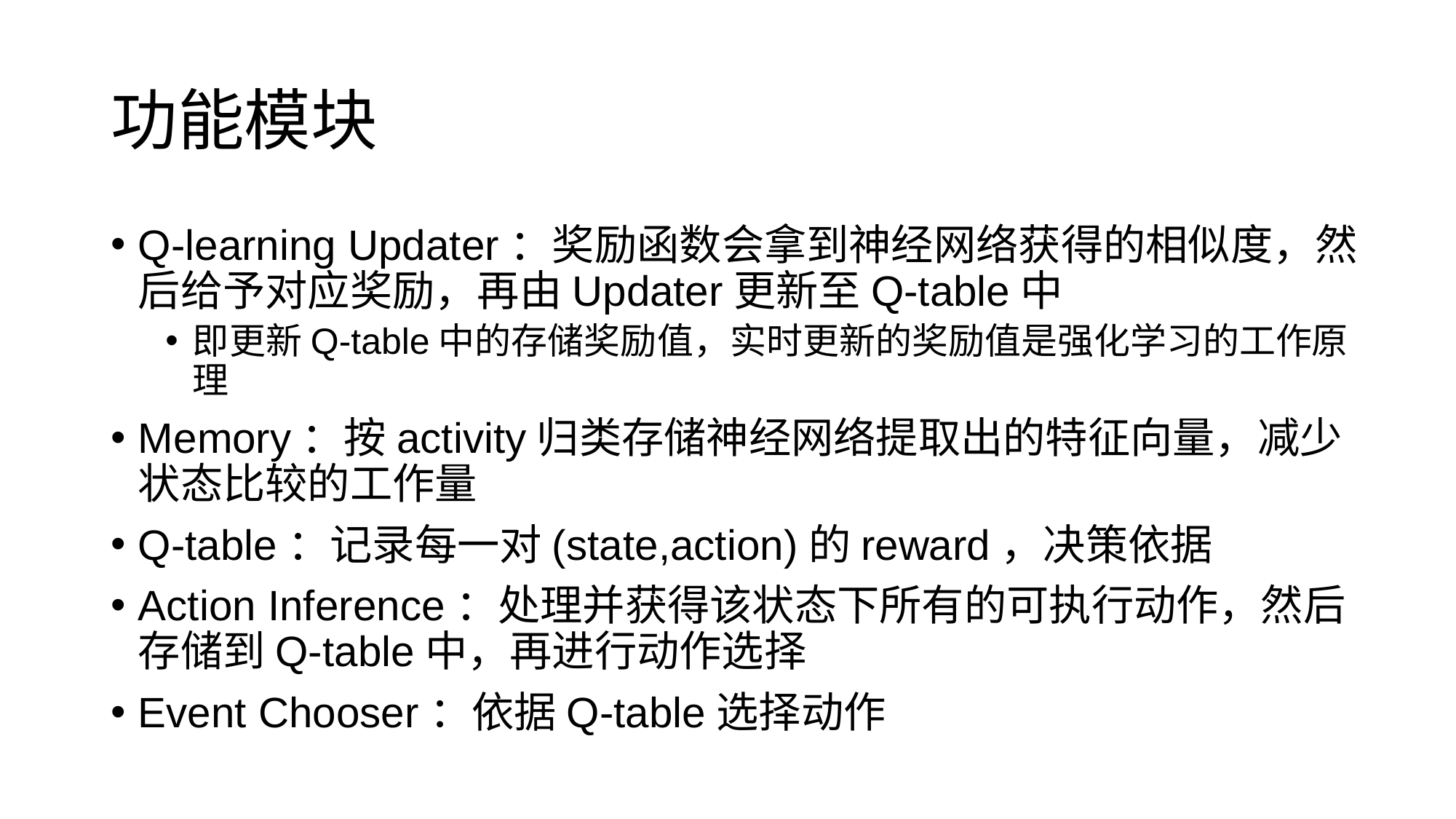

# 功能模块
Q-learning Updater：奖励函数会拿到神经网络获得的相似度，然后给予对应奖励，再由Updater更新至Q-table中
即更新Q-table中的存储奖励值，实时更新的奖励值是强化学习的工作原理
Memory：按activity归类存储神经网络提取出的特征向量，减少状态比较的工作量
Q-table：记录每一对(state,action)的reward，决策依据
Action Inference：处理并获得该状态下所有的可执行动作，然后存储到Q-table中，再进行动作选择
Event Chooser：依据Q-table选择动作